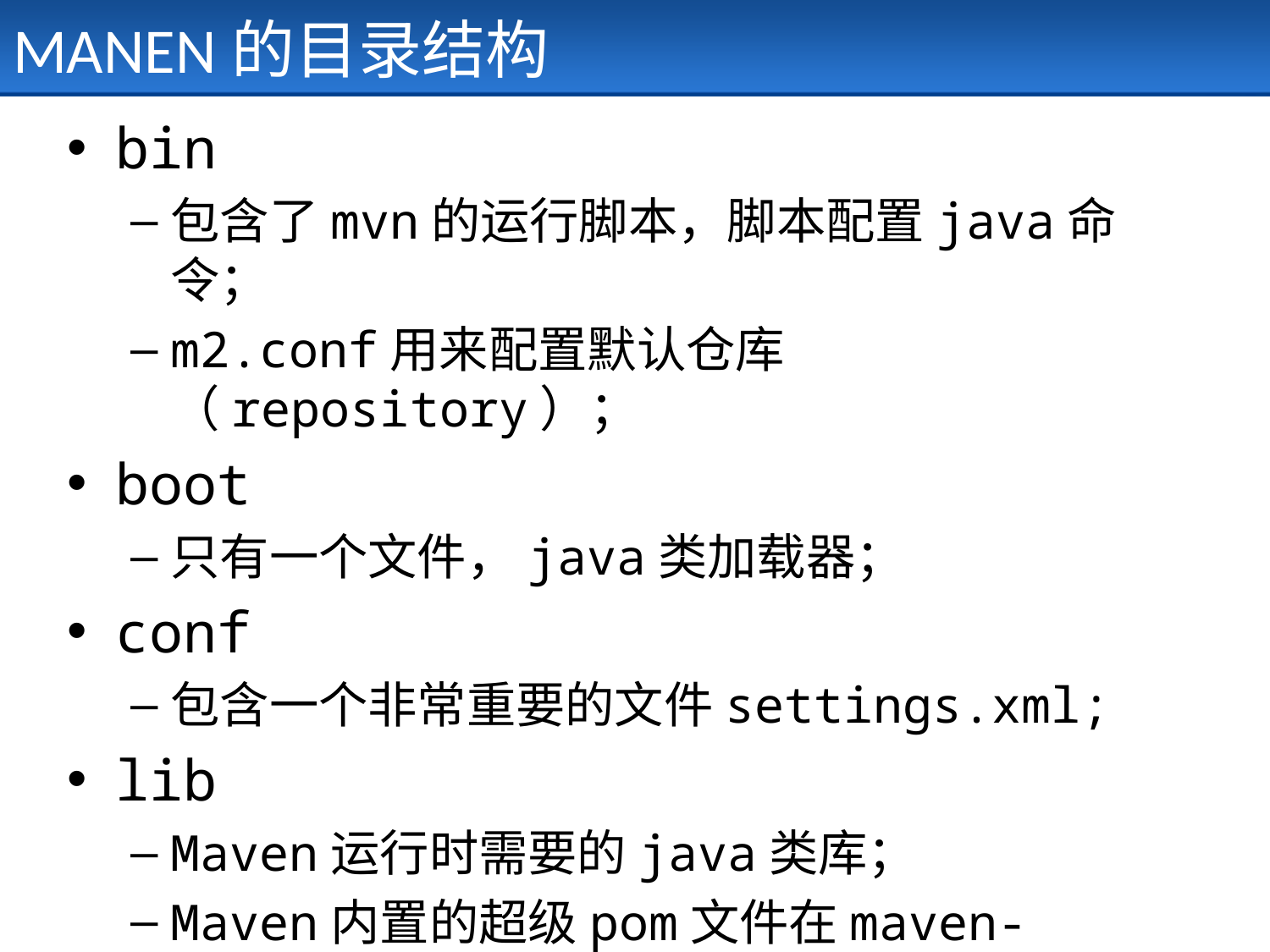

# MANEN的目录结构
bin
包含了mvn的运行脚本，脚本配置java命令；
m2.conf用来配置默认仓库（repository）；
boot
只有一个文件，java类加载器；
conf
包含一个非常重要的文件settings.xml;
lib
Maven运行时需要的java类库；
Maven内置的超级pom文件在maven-model-builder-x.x.x.jar;